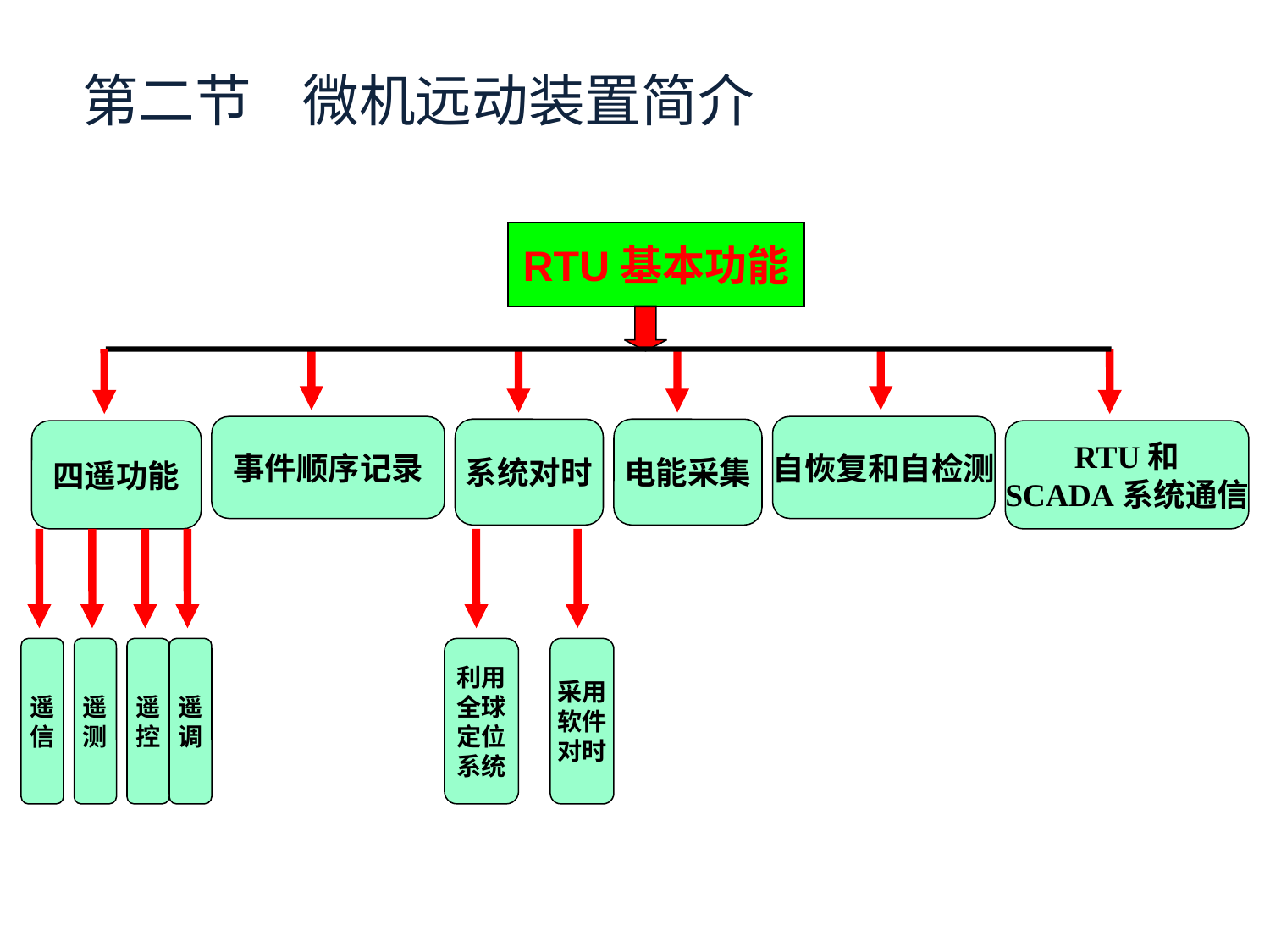

# 第二节    微机远动装置简介
RTU基本功能

四遥功能

事件顺序记录

系统对时

电能采集

自恢复和自检测

RTU和
SCADA系统通信

遥
信

遥
测

遥
控

遥
调

利用
全球
定位
系统

采用
软件
对时